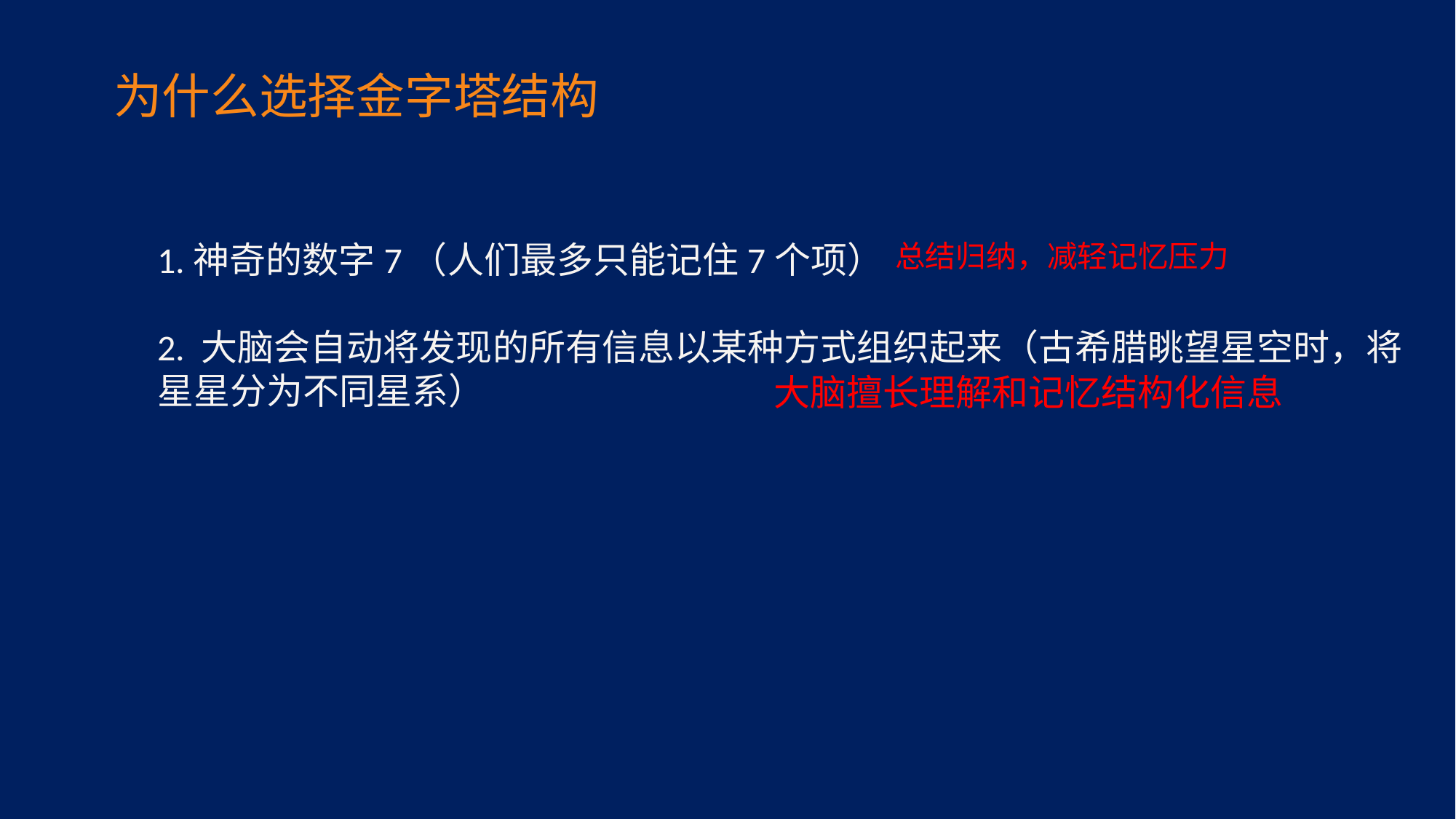

为什么选择金字塔结构
总结归纳，减轻记忆压力
1.神奇的数字7（人们最多只能记住7个项）

2. 大脑会自动将发现的所有信息以某种方式组织起来（古希腊眺望星空时，将星星分为不同星系）
大脑擅长理解和记忆结构化信息